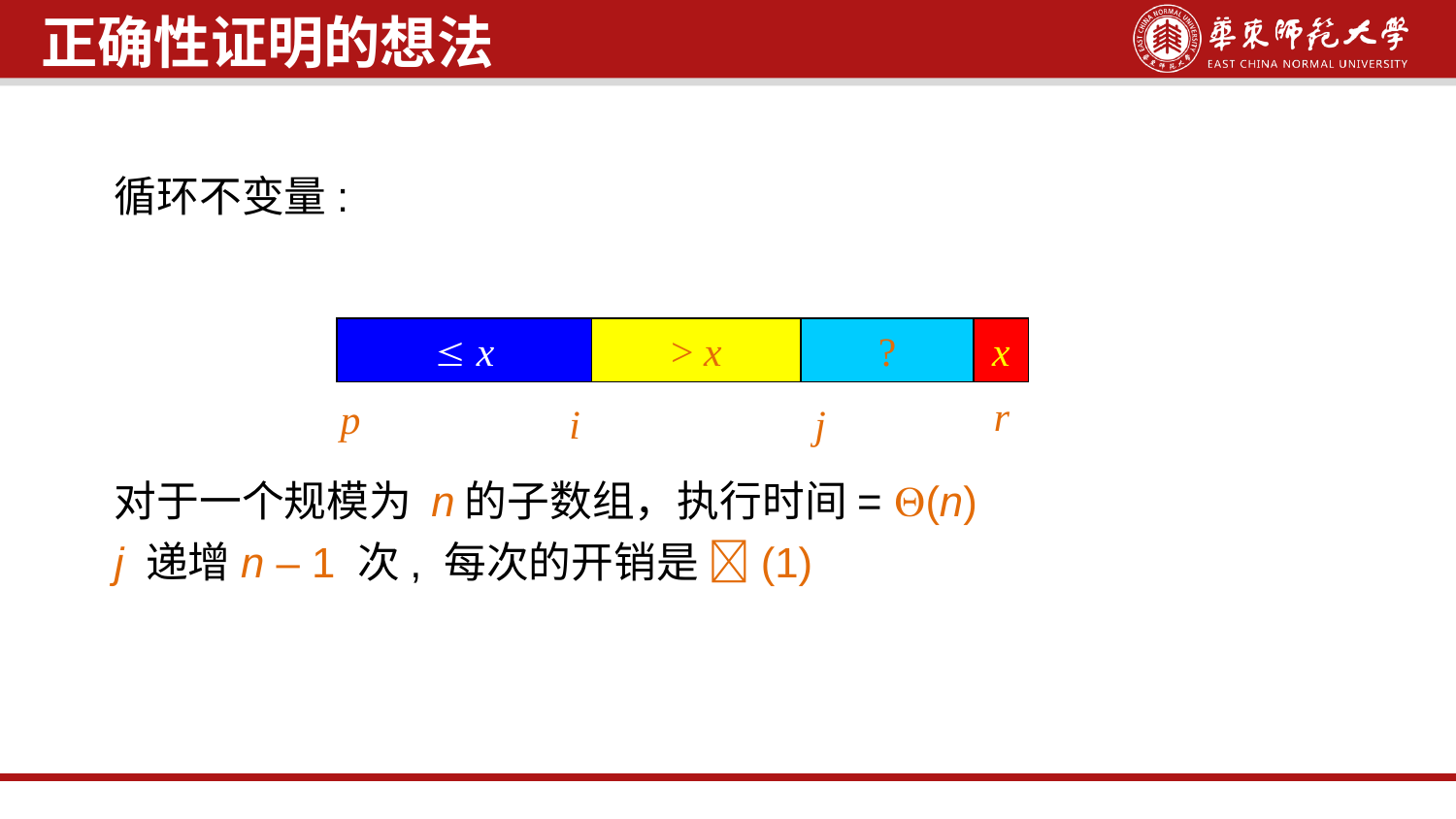

正确性证明的想法
循环不变量:

对于一个规模为 n的子数组，执行时间= Θ(n)
j 递增n – 1 次, 每次的开销是 Θ(1)

≤ x
> x
?
x
r
p
i
j